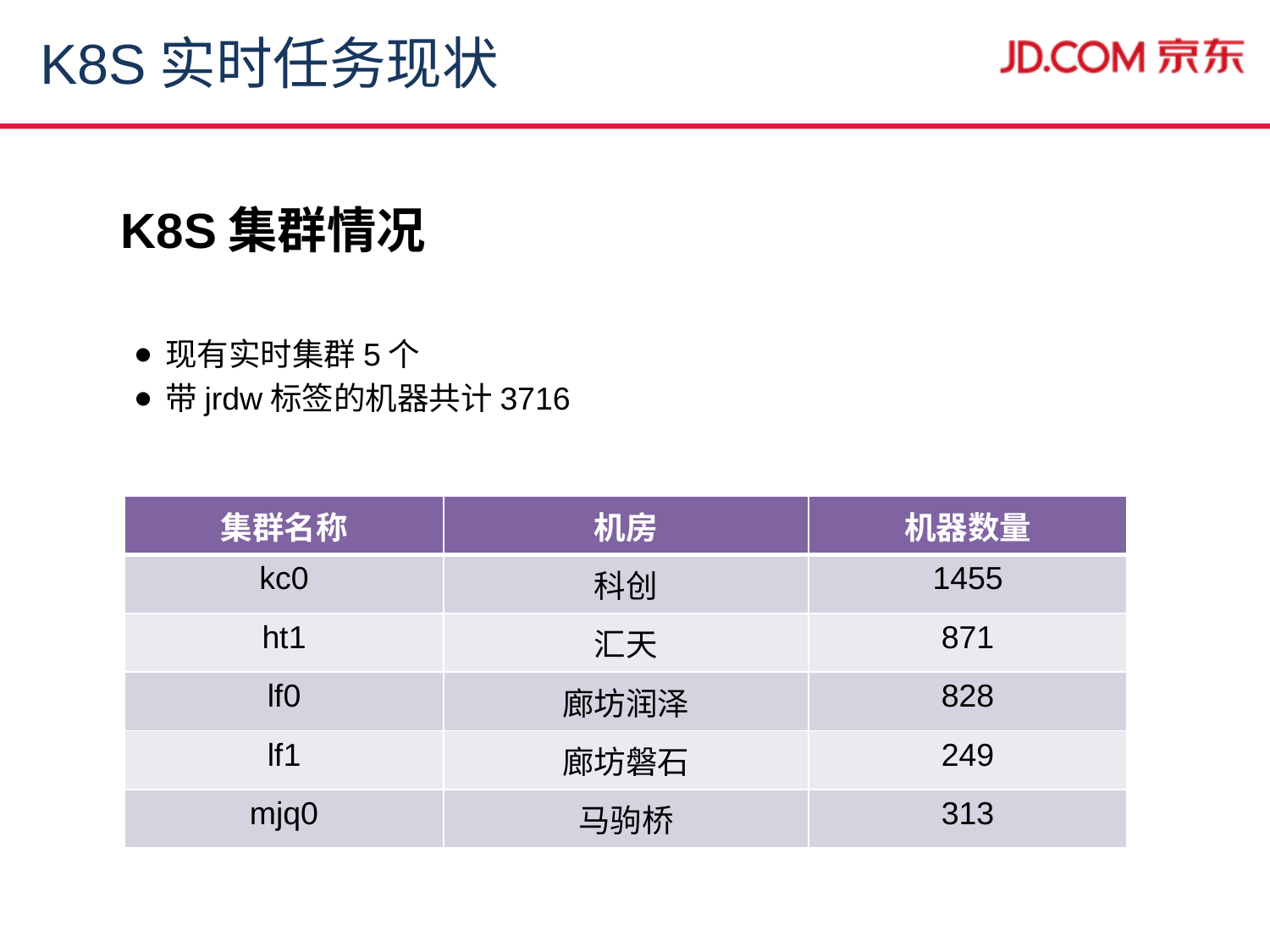

K8S实时任务现状
K8S集群情况
现有实时集群5个
带jrdw标签的机器共计3716
| 集群名称 | 机房 | 机器数量 |
| --- | --- | --- |
| kc0 | 科创 | 1455 |
| ht1 | 汇天 | 871 |
| lf0 | 廊坊润泽 | 828 |
| lf1 | 廊坊磐石 | 249 |
| mjq0 | 马驹桥 | 313 |